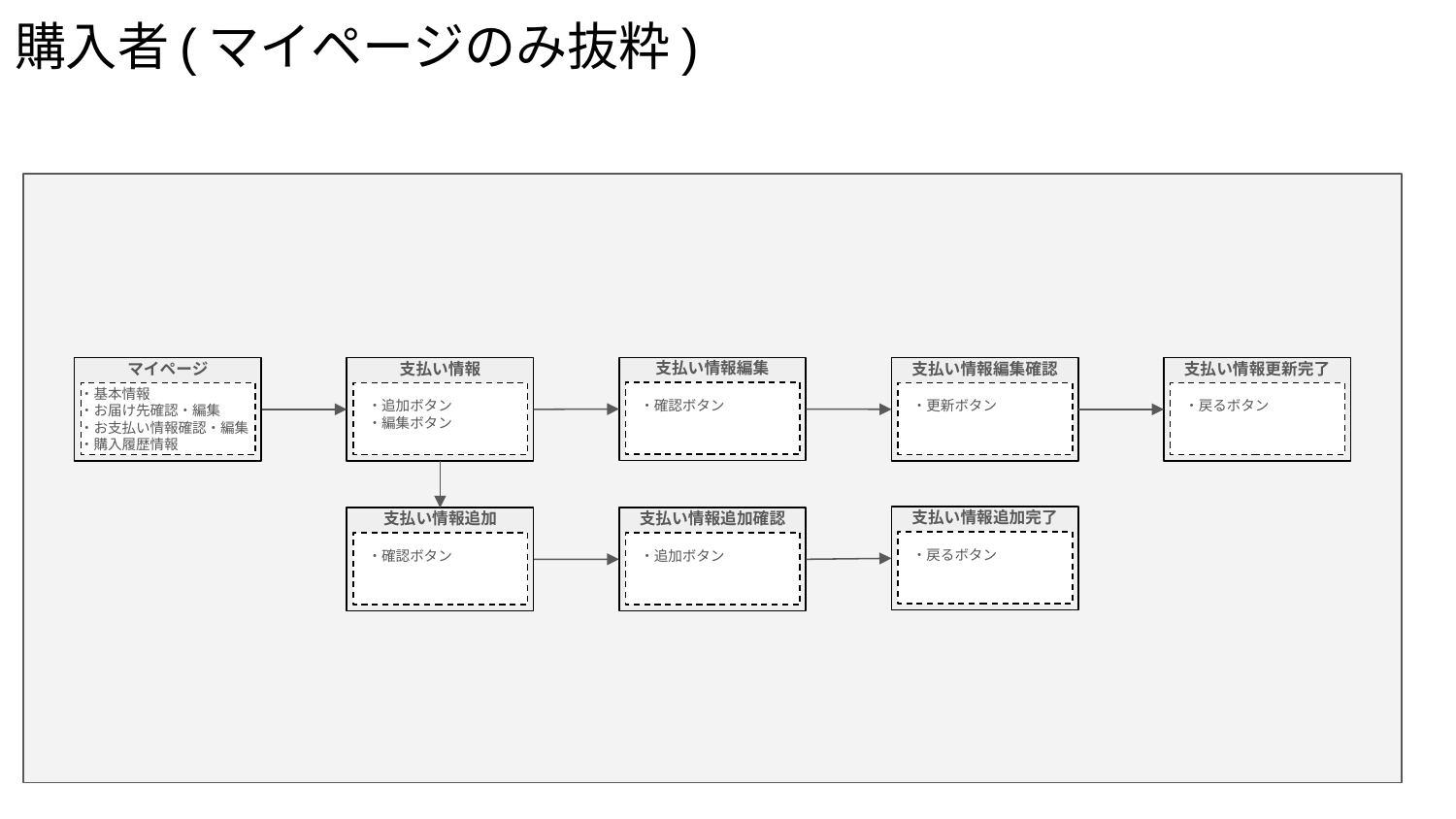

# 購入者(マイページのみ抜粋)

支払い情報編集

・確認ボタン

マイページ
・基本情報
・お届け先確認・編集
・お支払い情報確認・編集
・購入履歴情報

支払い情報

・追加ボタン
・編集ボタン

支払い情報編集確認

・更新ボタン

支払い情報更新完了

・戻るボタン

支払い情報追加完了

・戻るボタン

支払い情報追加

・確認ボタン

支払い情報追加確認

・追加ボタン